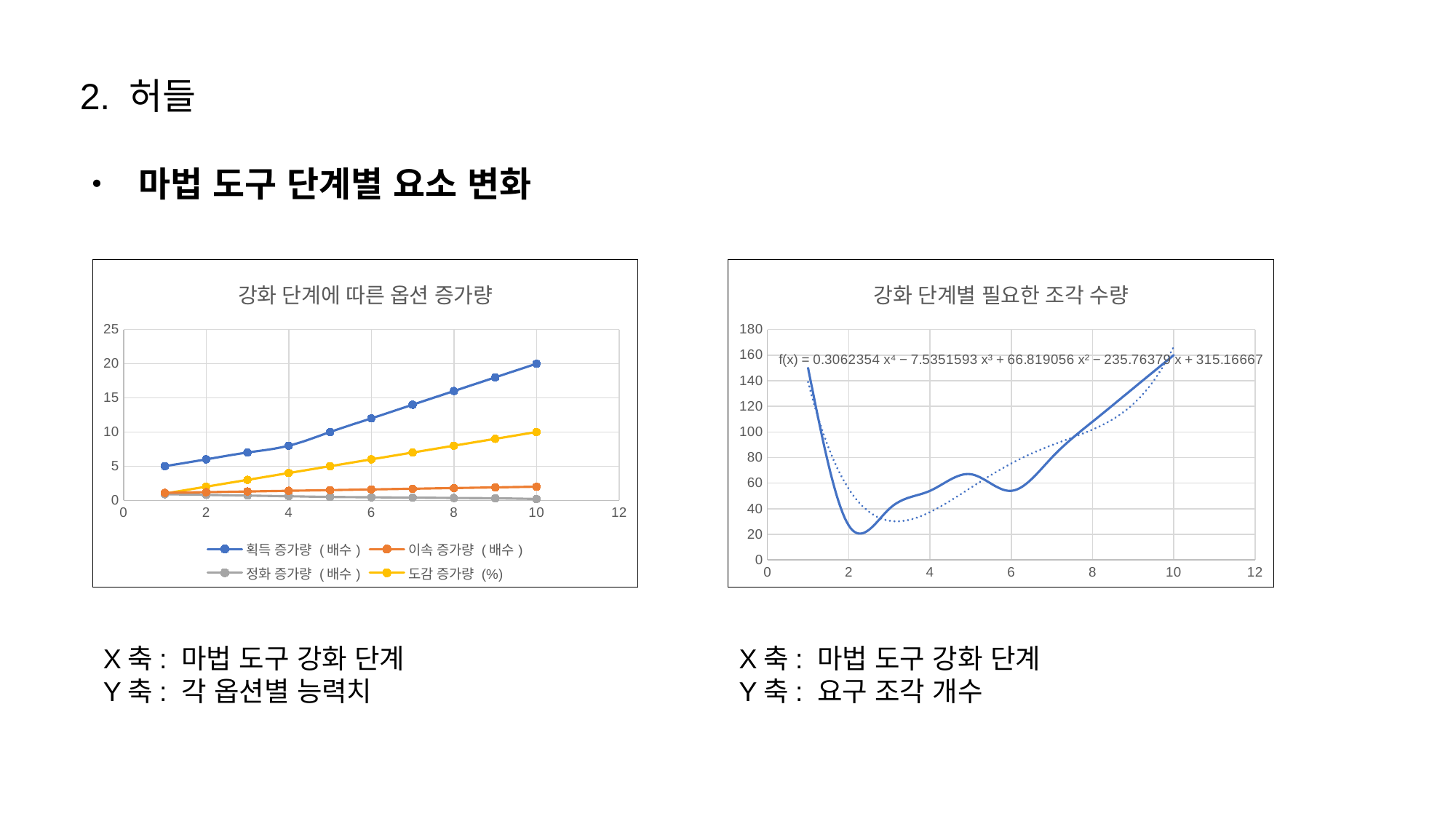

2. 허들
•  마법 도구 단계별 요소 변화

### Chart: 강화 단계에 따른 옵션 증가량

| Category | 획득 증가량 (배수) | 이속 증가량 (배수) | 정화 증가량 (배수) | 도감 증가량 (%) |
|---|---|---|---|---|

### Chart: 강화 단계별 필요한 조각 수량

| Category |  |
|---|---|
X축: 마법 도구 강화 단계
Y축: 각 옵션별 능력치
X축: 마법 도구 강화 단계
Y축: 요구 조각 개수